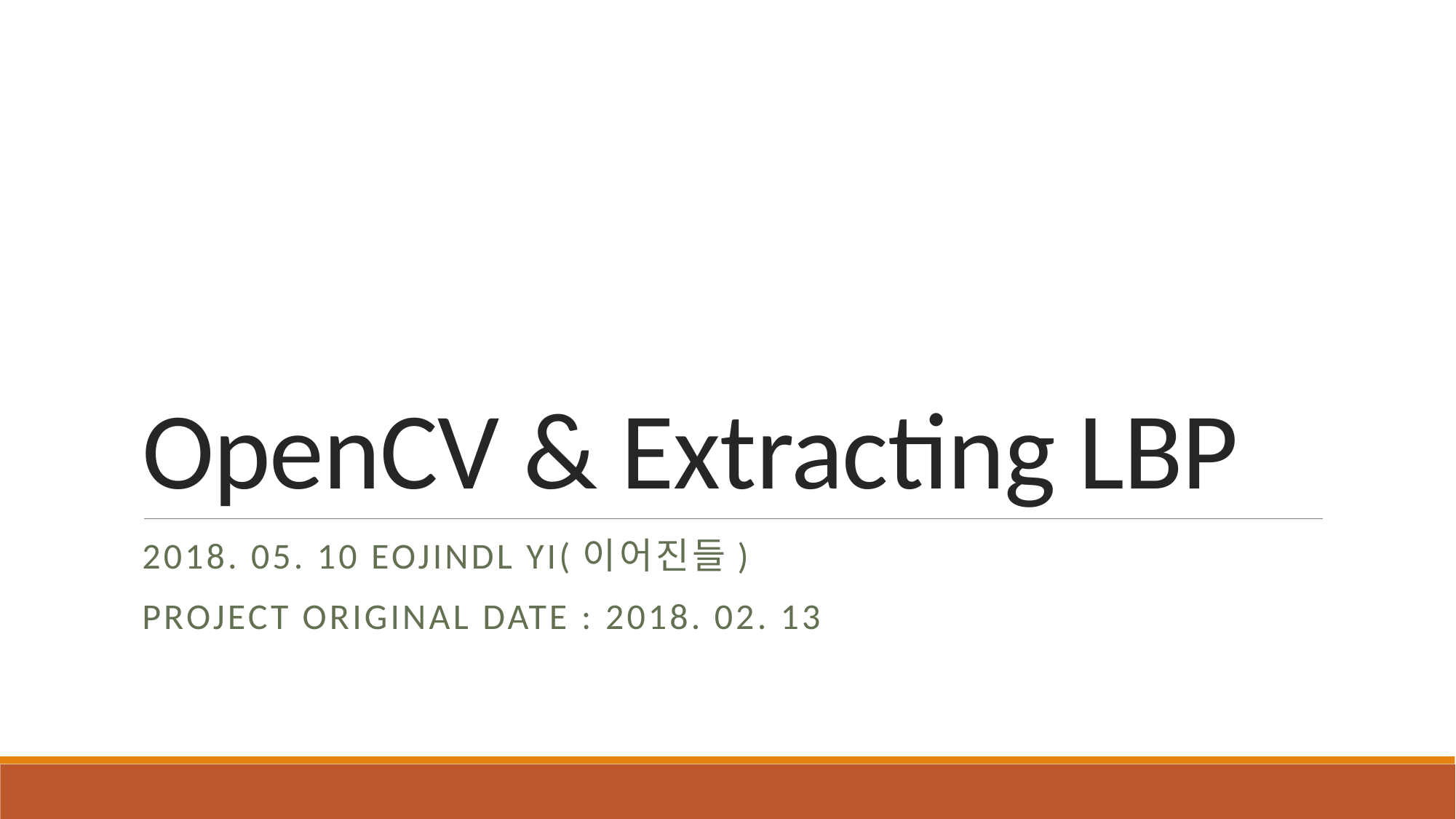

# OpenCV & Extracting LBP
2018. 05. 10 Eojindl Yi(이어진들)
Project original date : 2018. 02. 13